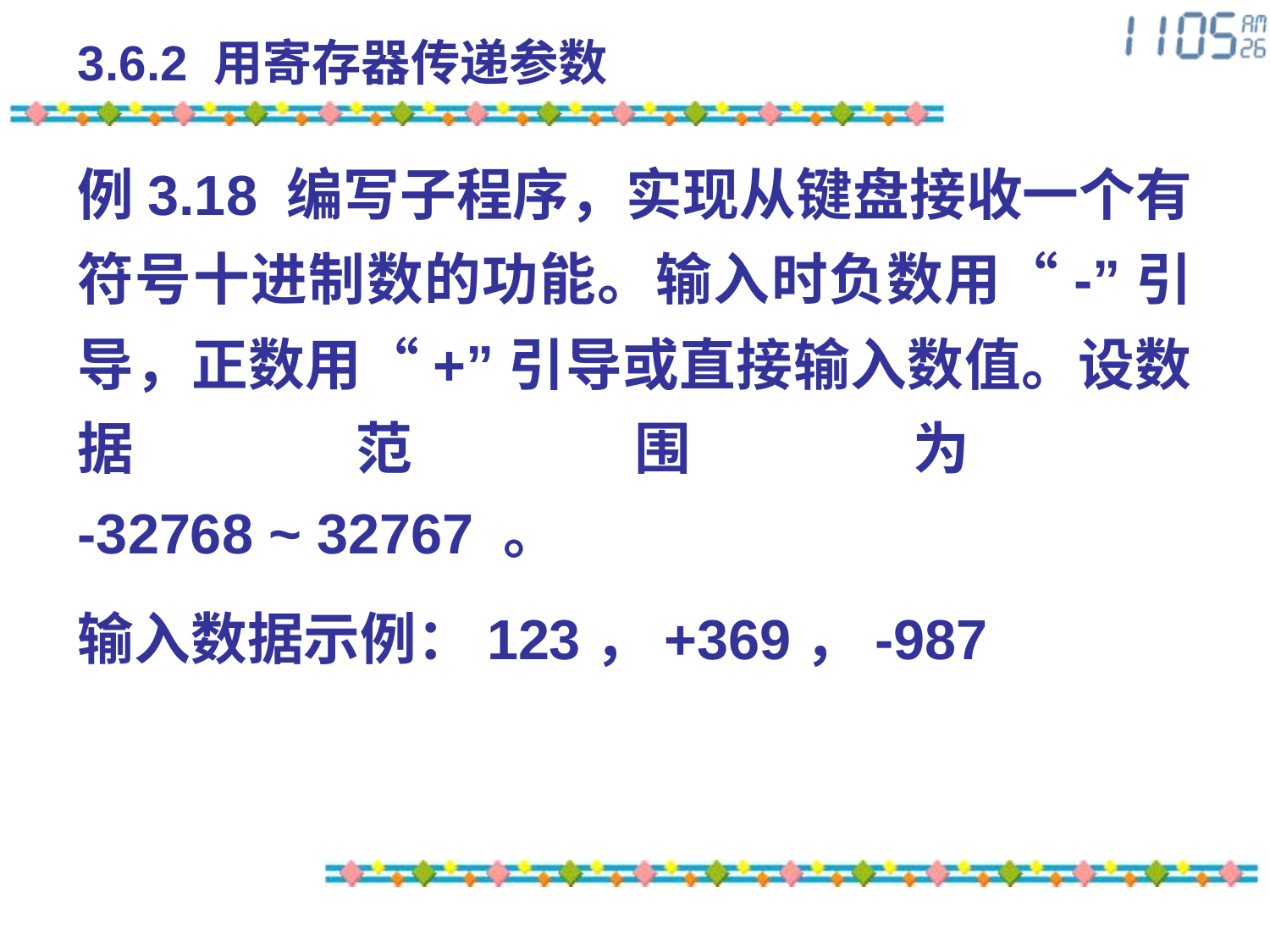

# 3.6.2 用寄存器传递参数
例3.18 编写子程序，实现从键盘接收一个有符号十进制数的功能。输入时负数用“-”引导，正数用“+”引导或直接输入数值。设数据范围为
-32768 ~ 32767 。
输入数据示例：123，+369，-987